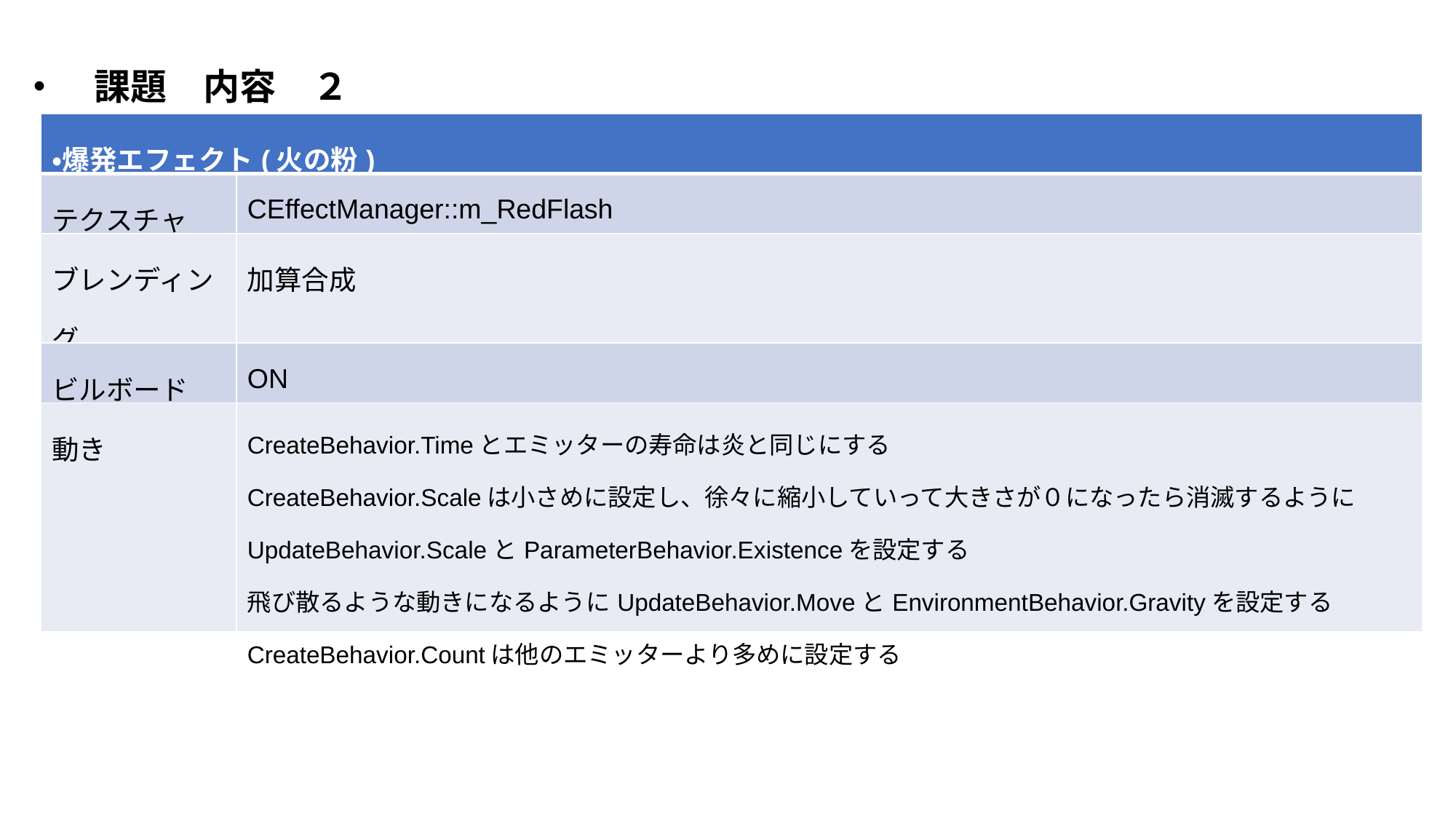

・　課題　内容　２
| ・爆発エフェクト(火の粉) |  |
| --- | --- |
| テクスチャ | CEffectManager::m\_RedFlash |
| ブレンディング | 加算合成 |
| ビルボード | ON |
| 動き | CreateBehavior.Timeとエミッターの寿命は炎と同じにする CreateBehavior.Scaleは小さめに設定し、徐々に縮小していって大きさが０になったら消滅するようにUpdateBehavior.ScaleとParameterBehavior.Existenceを設定する 飛び散るような動きになるようにUpdateBehavior.MoveとEnvironmentBehavior.Gravityを設定する CreateBehavior.Countは他のエミッターより多めに設定する |